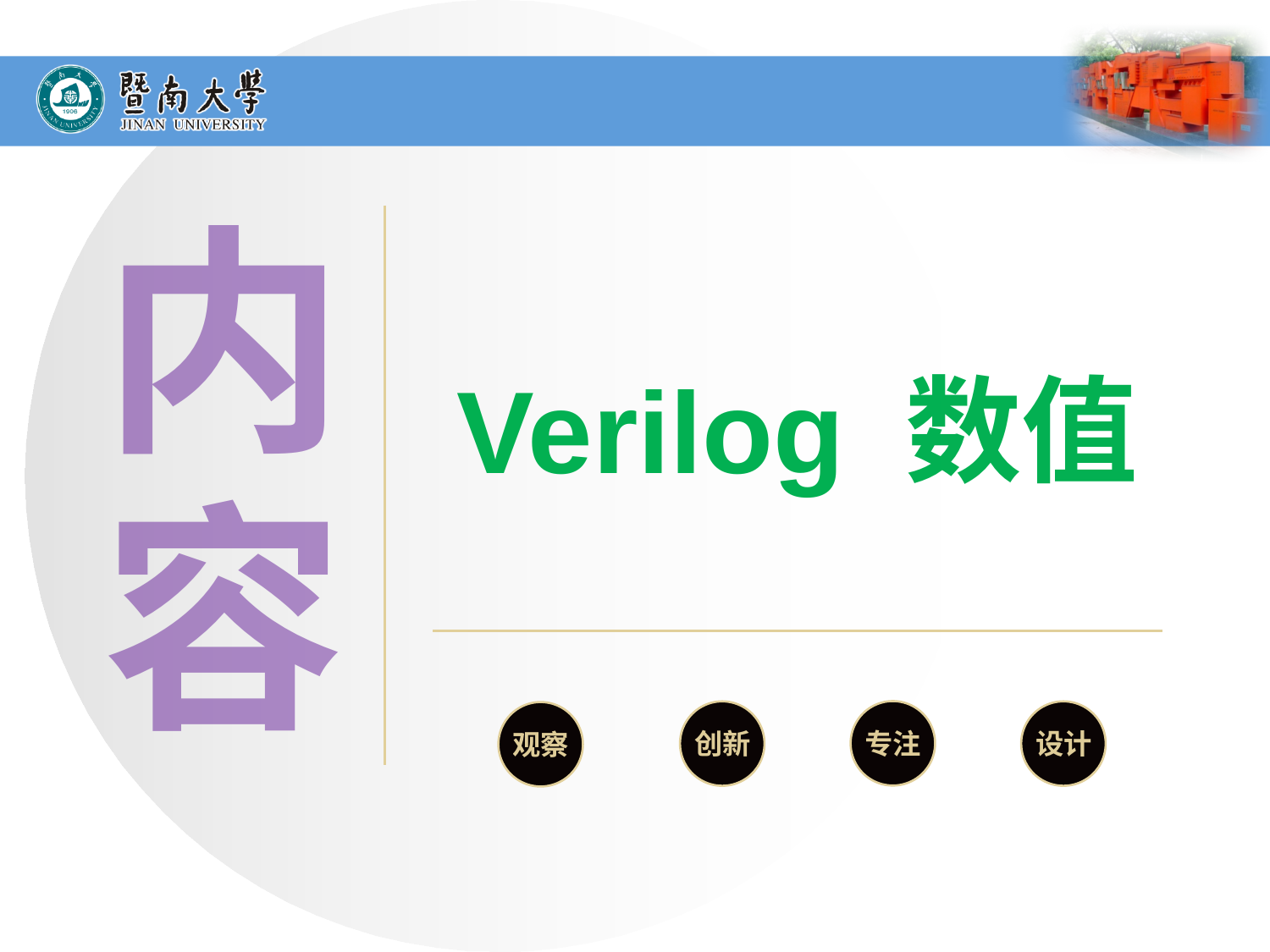

内
Verilog 数值
容

专注

创新

设计

观察